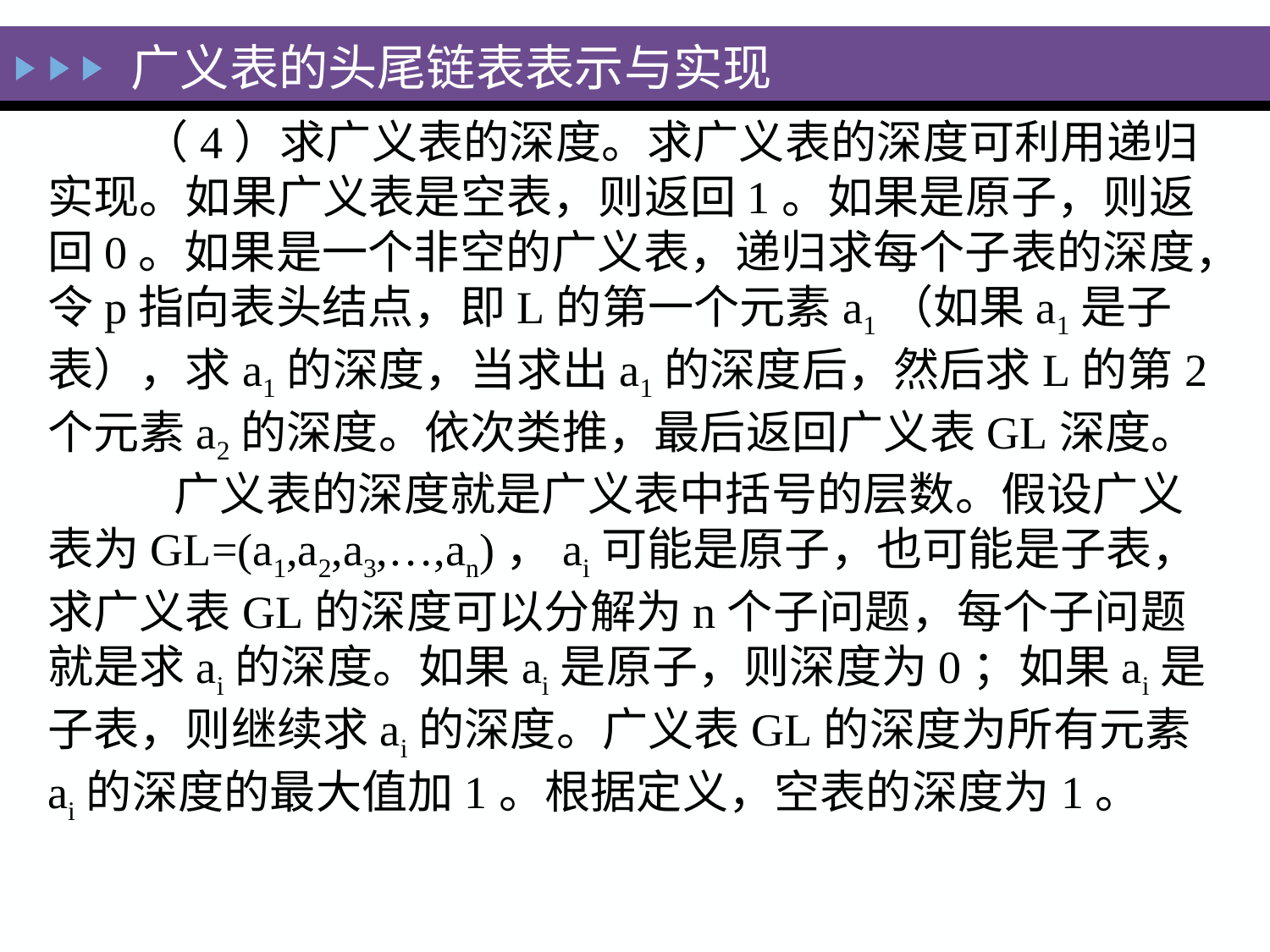

# 广义表的头尾链表表示与实现
        （4）求广义表的深度。求广义表的深度可利用递归实现。如果广义表是空表，则返回1。如果是原子，则返回0。如果是一个非空的广义表，递归求每个子表的深度，令p指向表头结点，即L的第一个元素a1（如果a1是子表），求a1的深度，当求出a1的深度后，然后求L的第2个元素a2的深度。依次类推，最后返回广义表GL深度。
           广义表的深度就是广义表中括号的层数。假设广义表为GL=(a1,a2,a3,…,an)，ai可能是原子，也可能是子表，求广义表GL的深度可以分解为n个子问题，每个子问题就是求ai的深度。如果ai是原子，则深度为0；如果ai是子表，则继续求ai的深度。广义表GL的深度为所有元素ai的深度的最大值加1。根据定义，空表的深度为1。